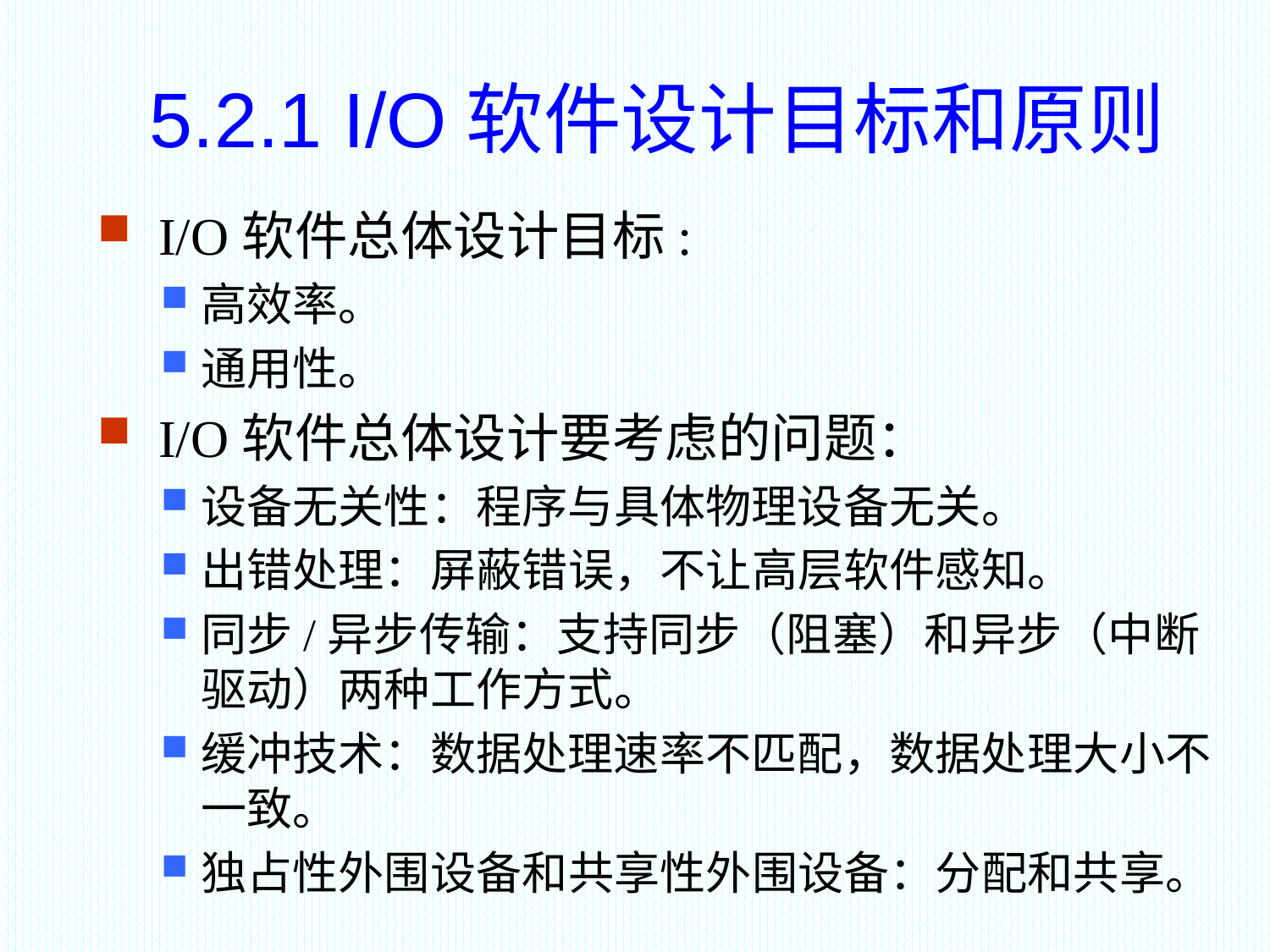

5.2.1 I/O软件设计目标和原则
 I/O软件总体设计目标:
高效率。
通用性。
 I/O软件总体设计要考虑的问题：
设备无关性：程序与具体物理设备无关。
出错处理：屏蔽错误，不让高层软件感知。
同步/异步传输：支持同步（阻塞）和异步（中断驱动）两种工作方式。
缓冲技术：数据处理速率不匹配，数据处理大小不一致。
独占性外围设备和共享性外围设备：分配和共享。